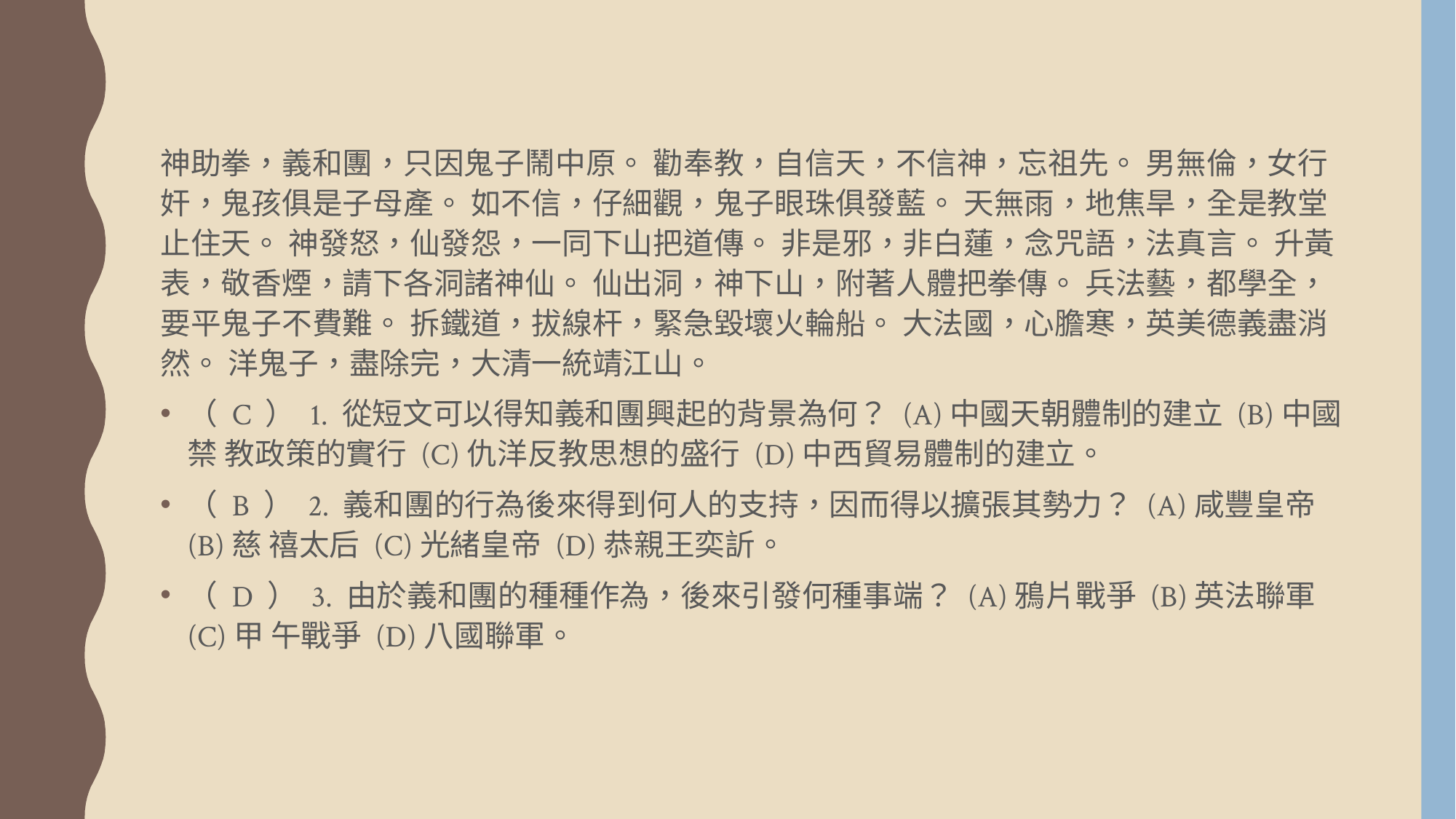

神助拳，義和團，只因鬼子鬧中原。 勸奉教，自信天，不信神，忘祖先。 男無倫，女行奸，鬼孩俱是子母產。 如不信，仔細觀，鬼子眼珠俱發藍。 天無雨，地焦旱，全是教堂止住天。 神發怒，仙發怨，一同下山把道傳。 非是邪，非白蓮，念咒語，法真言。 升黃表，敬香煙，請下各洞諸神仙。 仙出洞，神下山，附著人體把拳傳。 兵法藝，都學全，要平鬼子不費難。 拆鐵道，拔線杆，緊急毀壞火輪船。 大法國，心膽寒，英美德義盡消然。 洋鬼子，盡除完，大清一統靖江山。
（ C ） 1. 從短文可以得知義和團興起的背景為何？ (A)中國天朝體制的建立 (B)中國禁 教政策的實行 (C)仇洋反教思想的盛行 (D)中西貿易體制的建立。
（ B ） 2. 義和團的行為後來得到何人的支持，因而得以擴張其勢力？ (A)咸豐皇帝 (B)慈 禧太后 (C)光緒皇帝 (D)恭親王奕訢。
（ D ） 3. 由於義和團的種種作為，後來引發何種事端？ (A)鴉片戰爭 (B)英法聯軍 (C)甲 午戰爭 (D)八國聯軍。